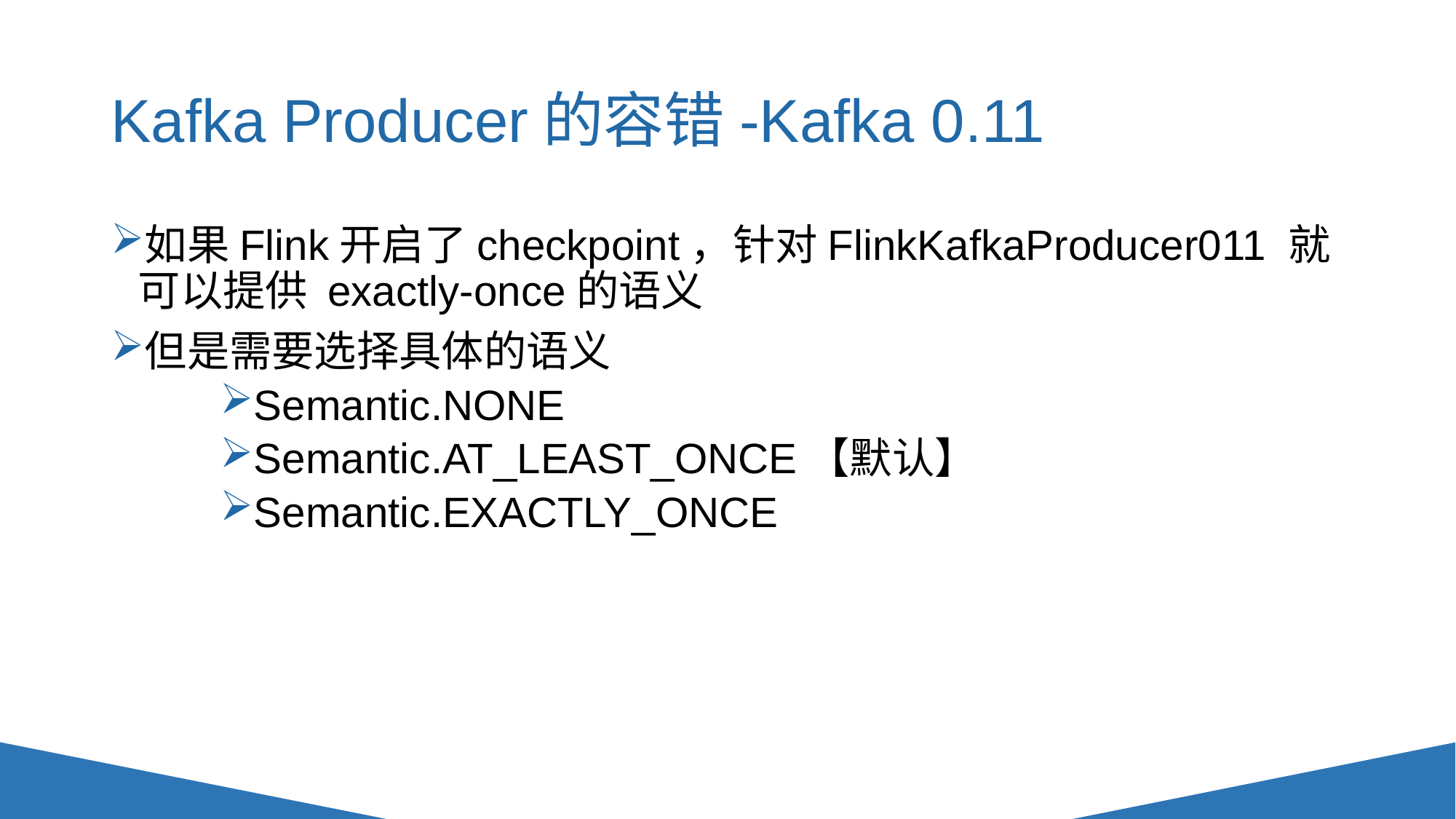

# Kafka Producer的容错-Kafka 0.11
如果Flink开启了checkpoint，针对FlinkKafkaProducer011 就可以提供 exactly-once的语义
但是需要选择具体的语义
Semantic.NONE
Semantic.AT_LEAST_ONCE【默认】
Semantic.EXACTLY_ONCE